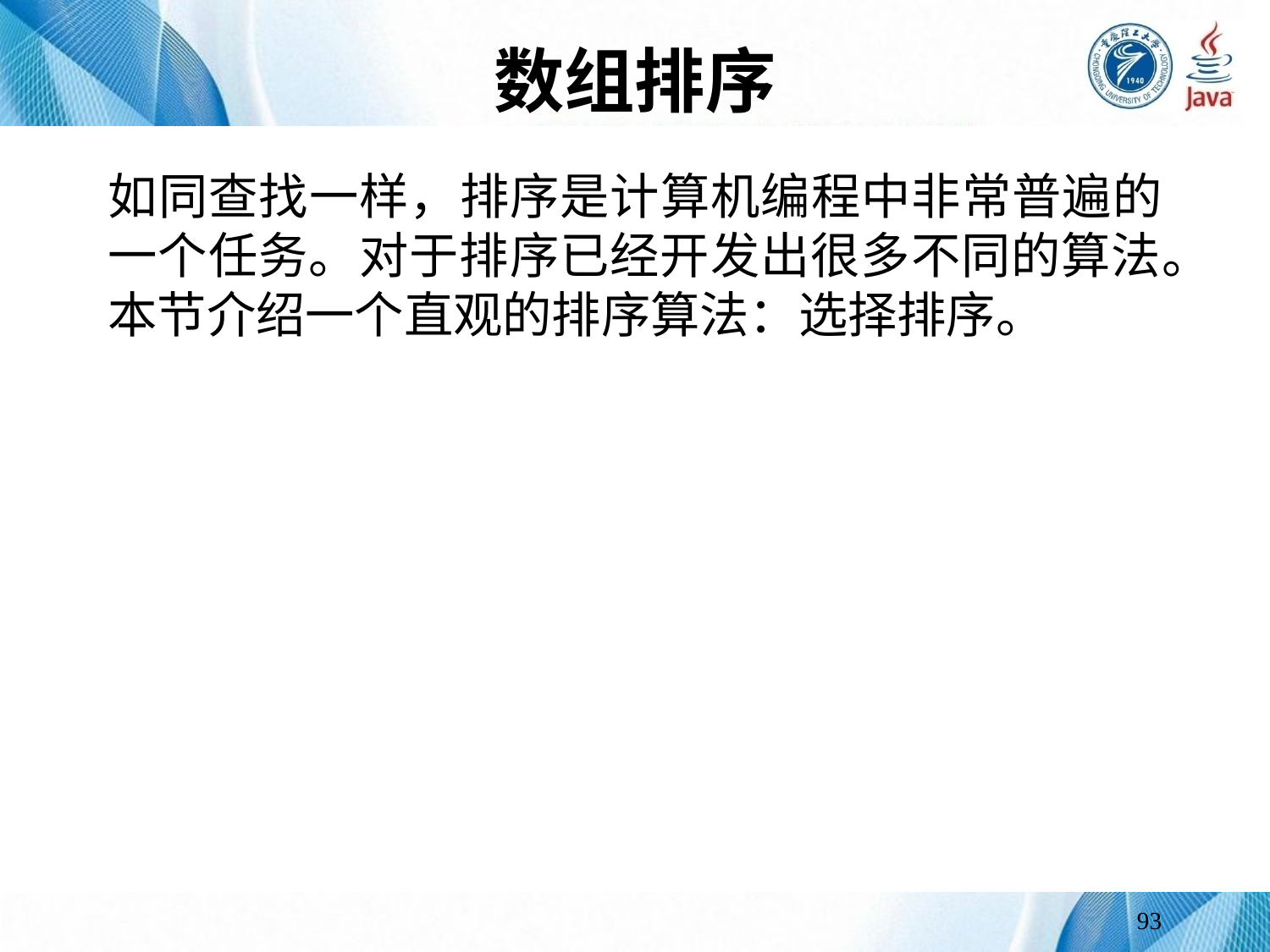

# 数组排序
如同查找一样，排序是计算机编程中非常普遍的一个任务。对于排序已经开发出很多不同的算法。本节介绍一个直观的排序算法：选择排序。
93